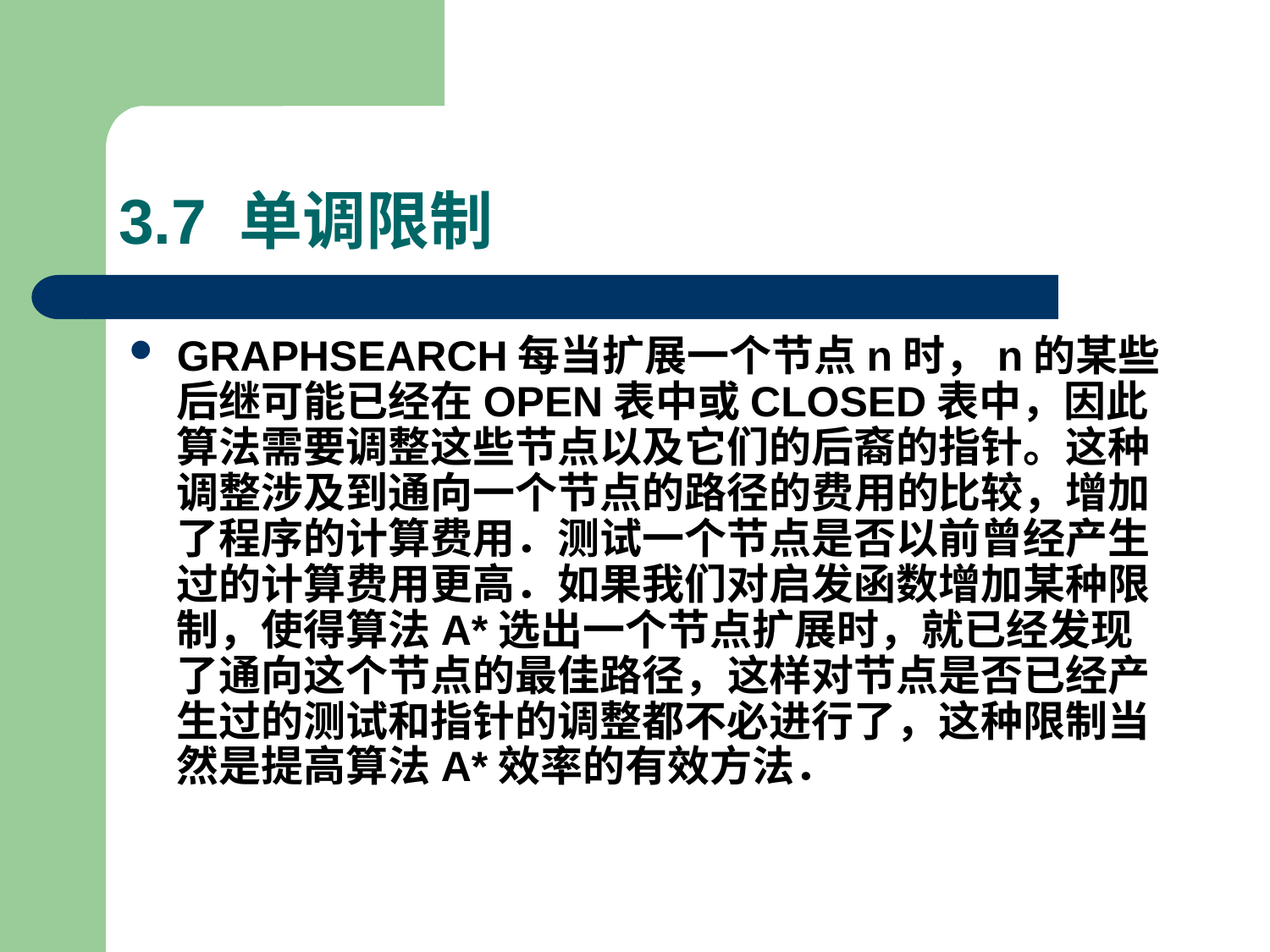

# 3.7 单调限制
GRAPHSEARCH每当扩展一个节点n时，n的某些后继可能已经在OPEN表中或CLOSED表中，因此算法需要调整这些节点以及它们的后裔的指针。这种调整涉及到通向一个节点的路径的费用的比较，增加了程序的计算费用．测试一个节点是否以前曾经产生过的计算费用更高．如果我们对启发函数增加某种限制，使得算法A*选出一个节点扩展时，就已经发现了通向这个节点的最佳路径，这样对节点是否已经产生过的测试和指针的调整都不必进行了，这种限制当然是提高算法A*效率的有效方法．
60